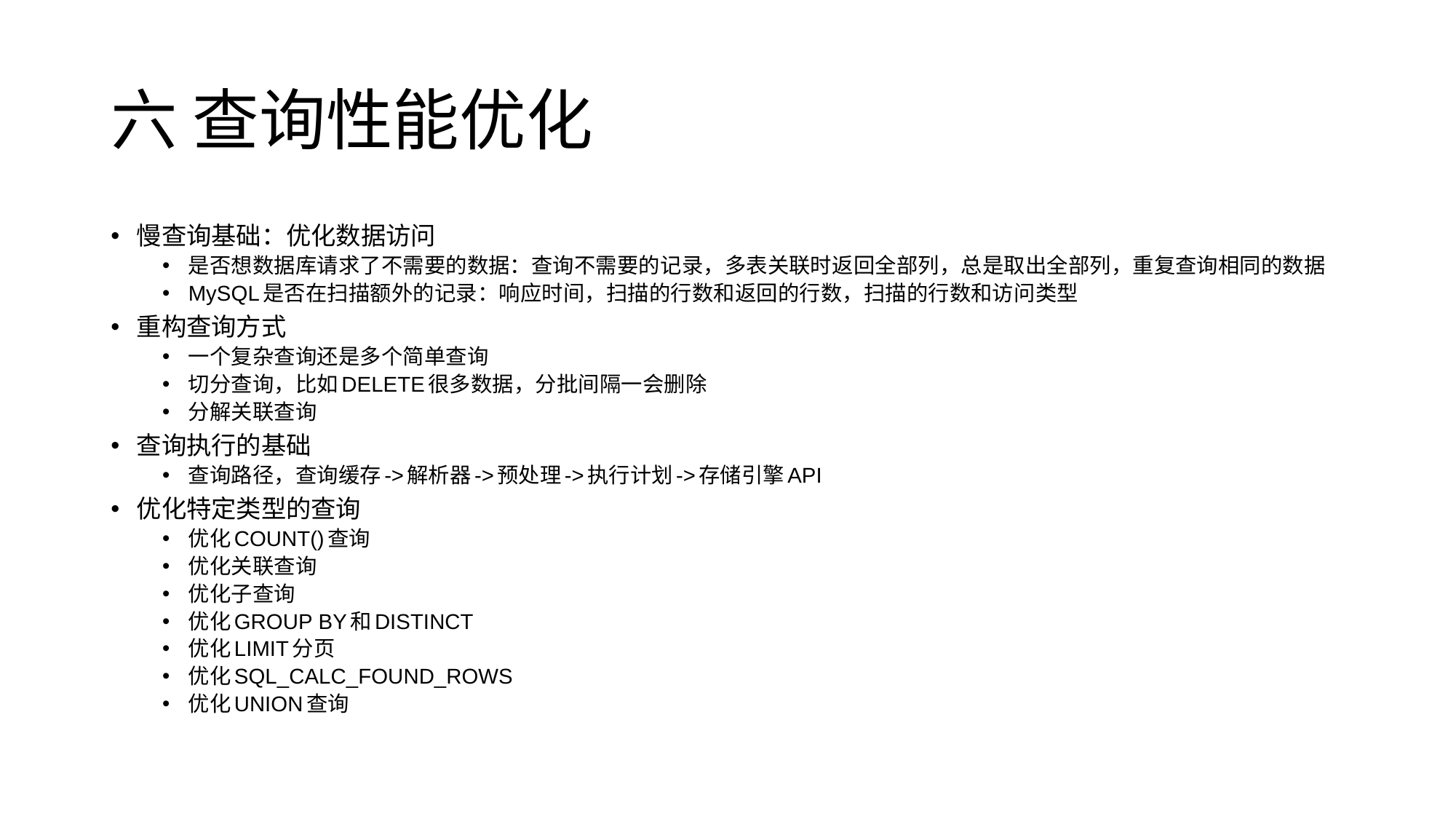

# 六 查询性能优化
慢查询基础：优化数据访问
是否想数据库请求了不需要的数据：查询不需要的记录，多表关联时返回全部列，总是取出全部列，重复查询相同的数据
MySQL是否在扫描额外的记录：响应时间，扫描的行数和返回的行数，扫描的行数和访问类型
重构查询方式
一个复杂查询还是多个简单查询
切分查询，比如DELETE很多数据，分批间隔一会删除
分解关联查询
查询执行的基础
查询路径，查询缓存->解析器->预处理->执行计划->存储引擎API
优化特定类型的查询
优化COUNT()查询
优化关联查询
优化子查询
优化GROUP BY和DISTINCT
优化LIMIT分页
优化SQL_CALC_FOUND_ROWS
优化UNION查询